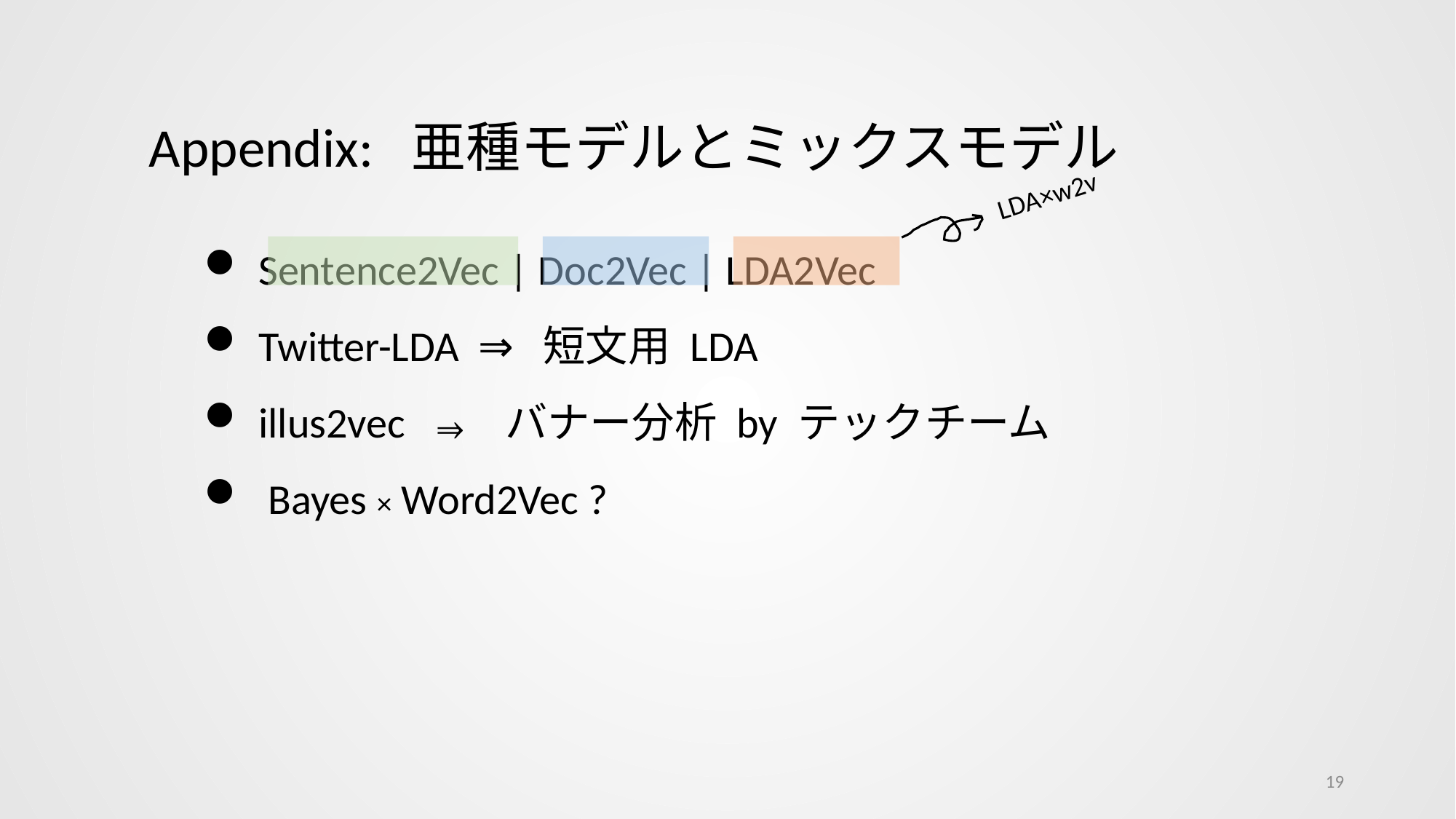

Appendix:  亜種モデルとミックスモデル
LDA×w2v
Sentence2Vec | Doc2Vec | LDA2Vec
Twitter-LDA  ⇒  短文用 LDA
illus2vec  ⇒  バナー分析 by テックチーム
 Bayes × Word2Vec ?

19